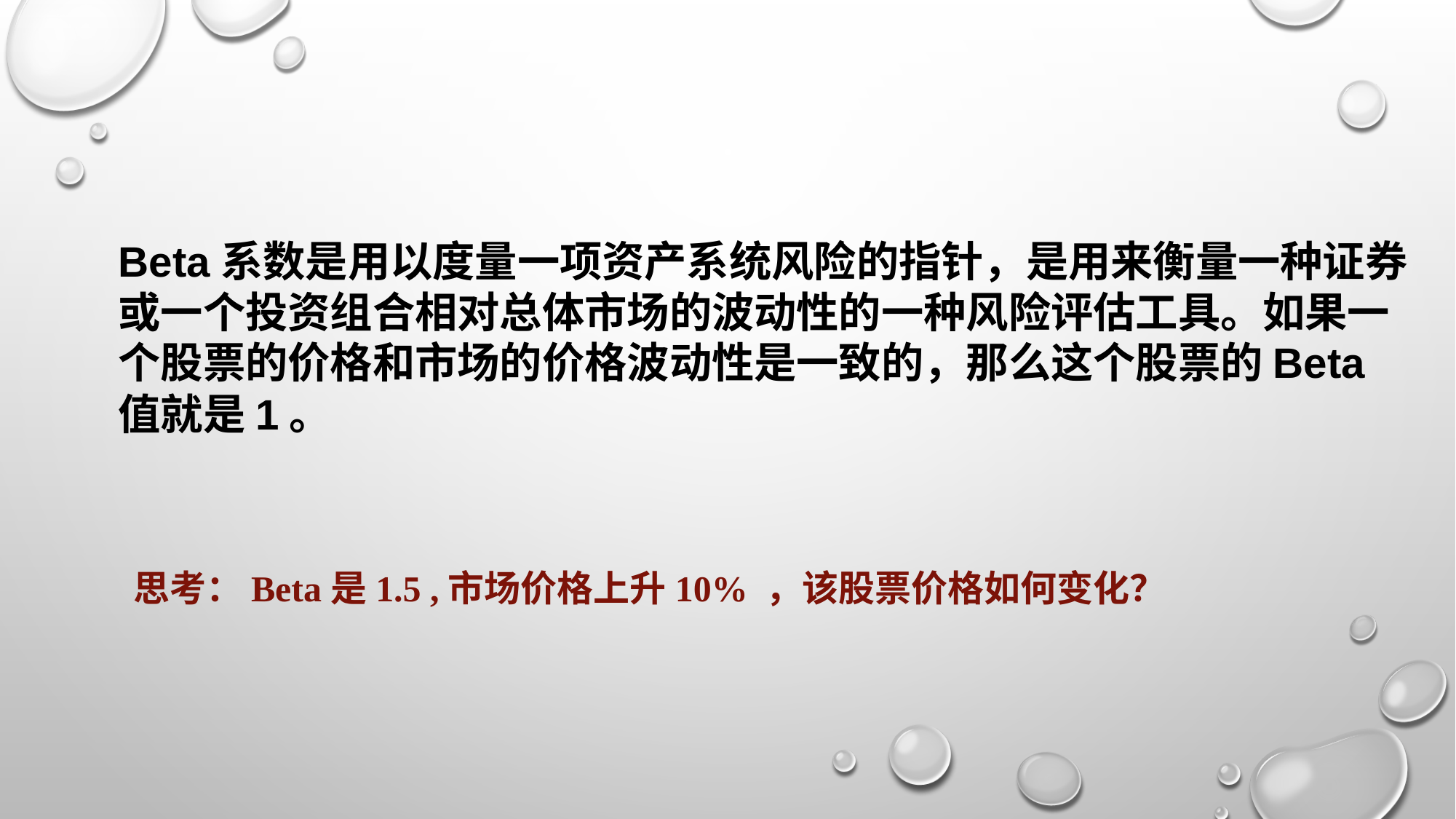

Beta系数是用以度量一项资产系统风险的指针，是用来衡量一种证券或一个投资组合相对总体市场的波动性的一种风险评估工具。如果一个股票的价格和市场的价格波动性是一致的，那么这个股票的Beta值就是1。
思考：Beta是1.5 ,市场价格上升10% ，该股票价格如何变化？